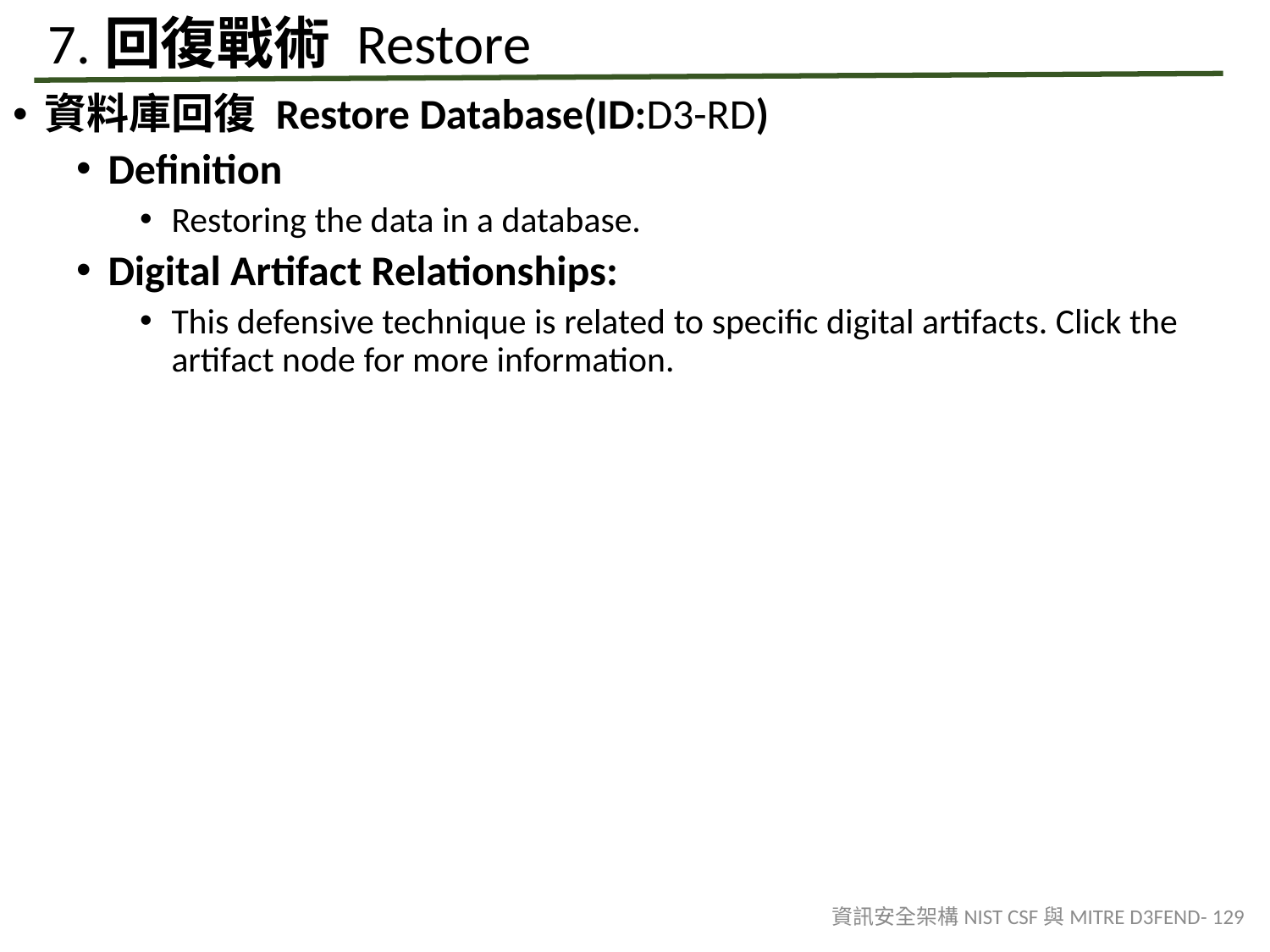

# 7.回復戰術 Restore
資料庫回復 Restore Database(ID:D3-RD)
Definition
Restoring the data in a database.
Digital Artifact Relationships:
This defensive technique is related to specific digital artifacts. Click the artifact node for more information.

資訊安全架構NIST CSF與MITRE D3FEND- 129